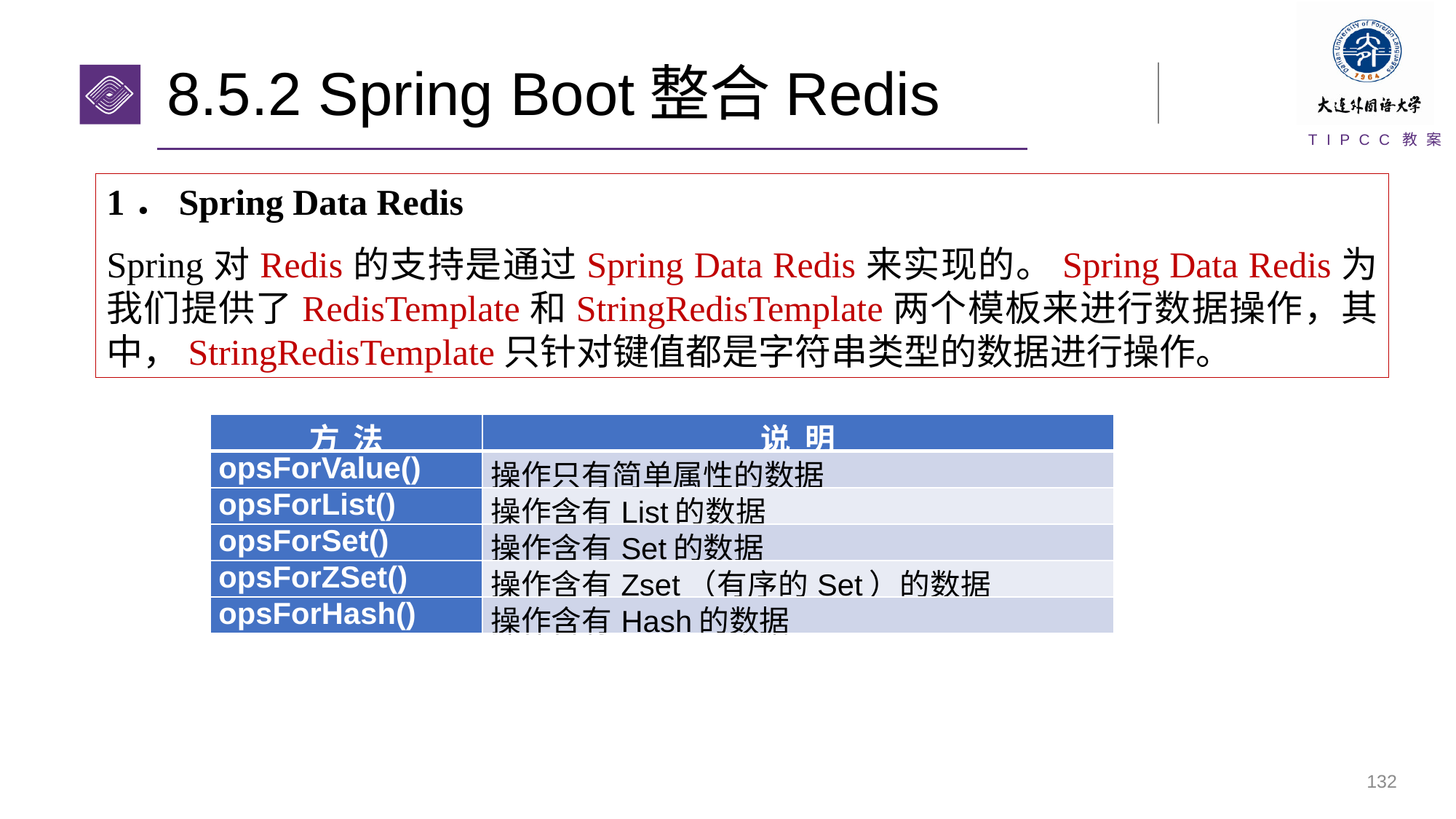

# 8.5.2 Spring Boot整合Redis
1．Spring Data Redis
Spring对Redis的支持是通过Spring Data Redis来实现的。Spring Data Redis为我们提供了RedisTemplate和StringRedisTemplate两个模板来进行数据操作，其中，StringRedisTemplate只针对键值都是字符串类型的数据进行操作。
| 方 法 | 说 明 |
| --- | --- |
| opsForValue() | 操作只有简单属性的数据 |
| opsForList() | 操作含有List的数据 |
| opsForSet() | 操作含有Set的数据 |
| opsForZSet() | 操作含有Zset（有序的Set）的数据 |
| opsForHash() | 操作含有Hash的数据 |
132